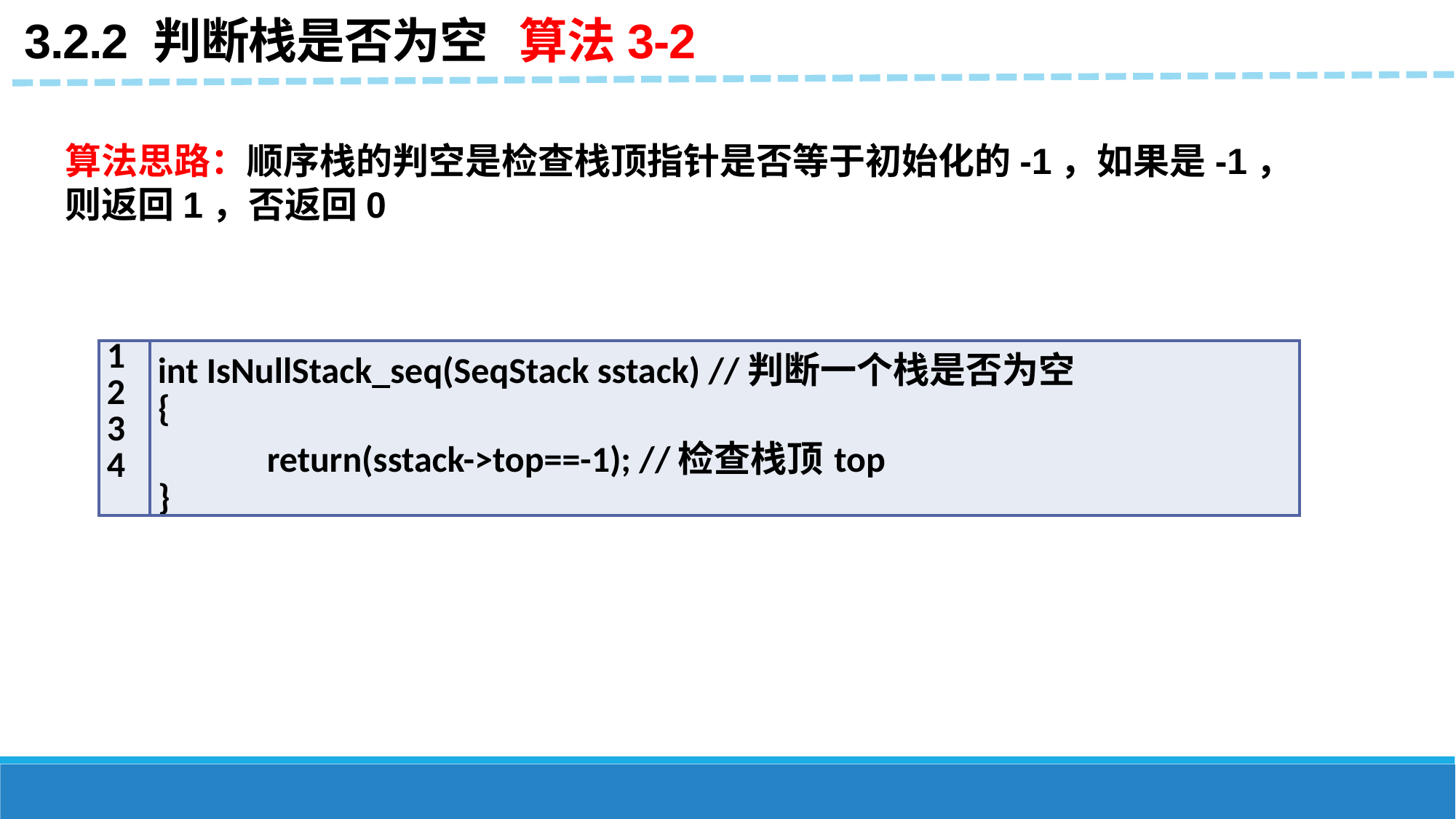

3.2.2 判断栈是否为空   算法3-2
算法思路：顺序栈的判空是检查栈顶指针是否等于初始化的-1，如果是-1，则返回1，否返回0
| 1 2 3 4 | int IsNullStack\_seq(SeqStack sstack) //判断一个栈是否为空 { return(sstack->top==-1); //检查栈顶top } |
| --- | --- |